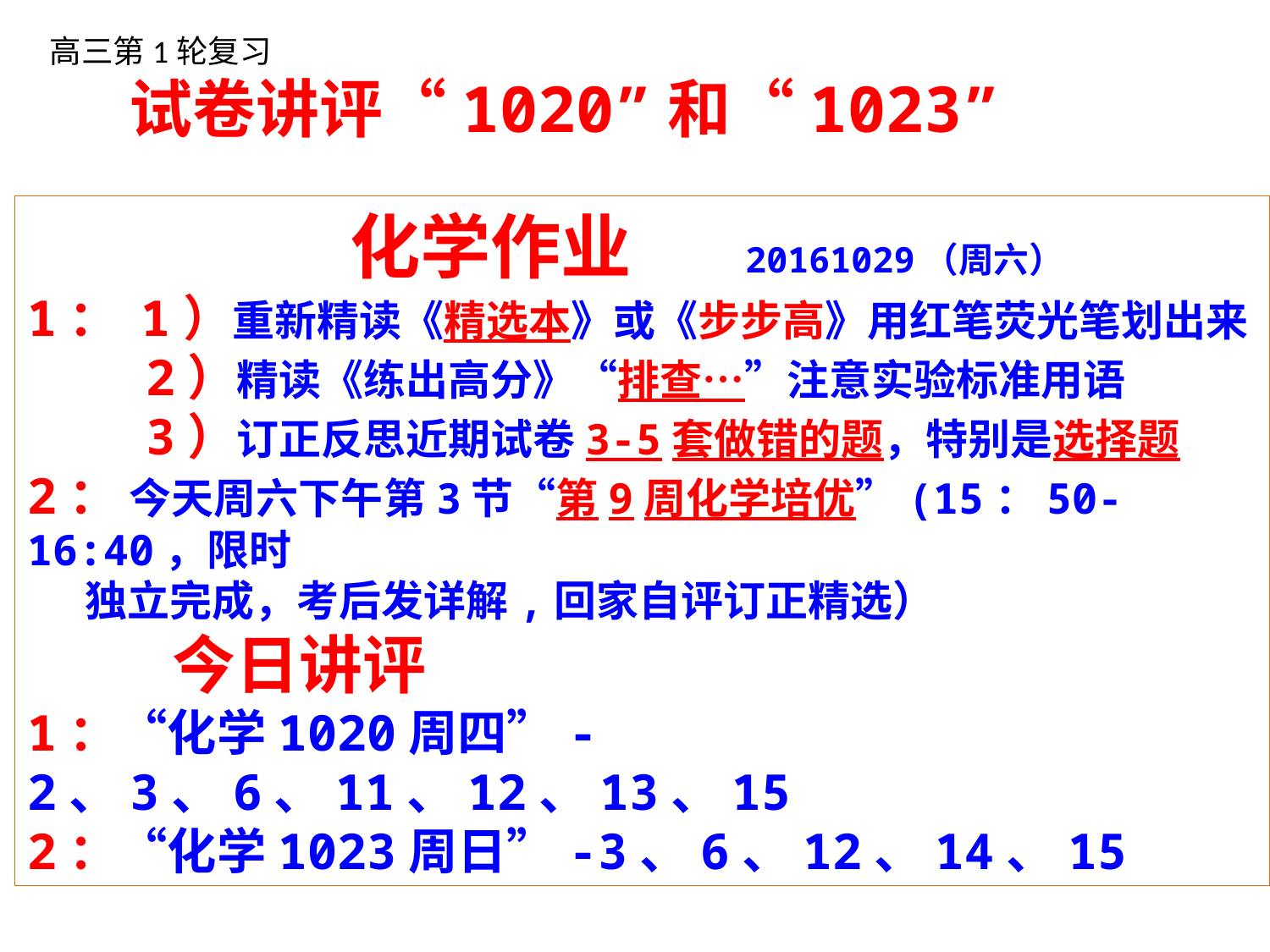

高三第1轮复习
      试卷讲评“1020”和“1023”
                   化学作业      20161029（周六）
1： 1）重新精读《精选本》或《步步高》用红笔荧光笔划出来
    2）精读《练出高分》“排查…”注意实验标准用语
    3）订正反思近期试卷3-5套做错的题，特别是选择题
2： 今天周六下午第3节“第9周化学培优”(15：50-16:40，限时
     独立完成，考后发详解,回家自评订正精选）
         今日讲评
1：“化学1020周四”-2、3、6、11、12、13、15
2：“化学1023周日”-3、6、12、14、15